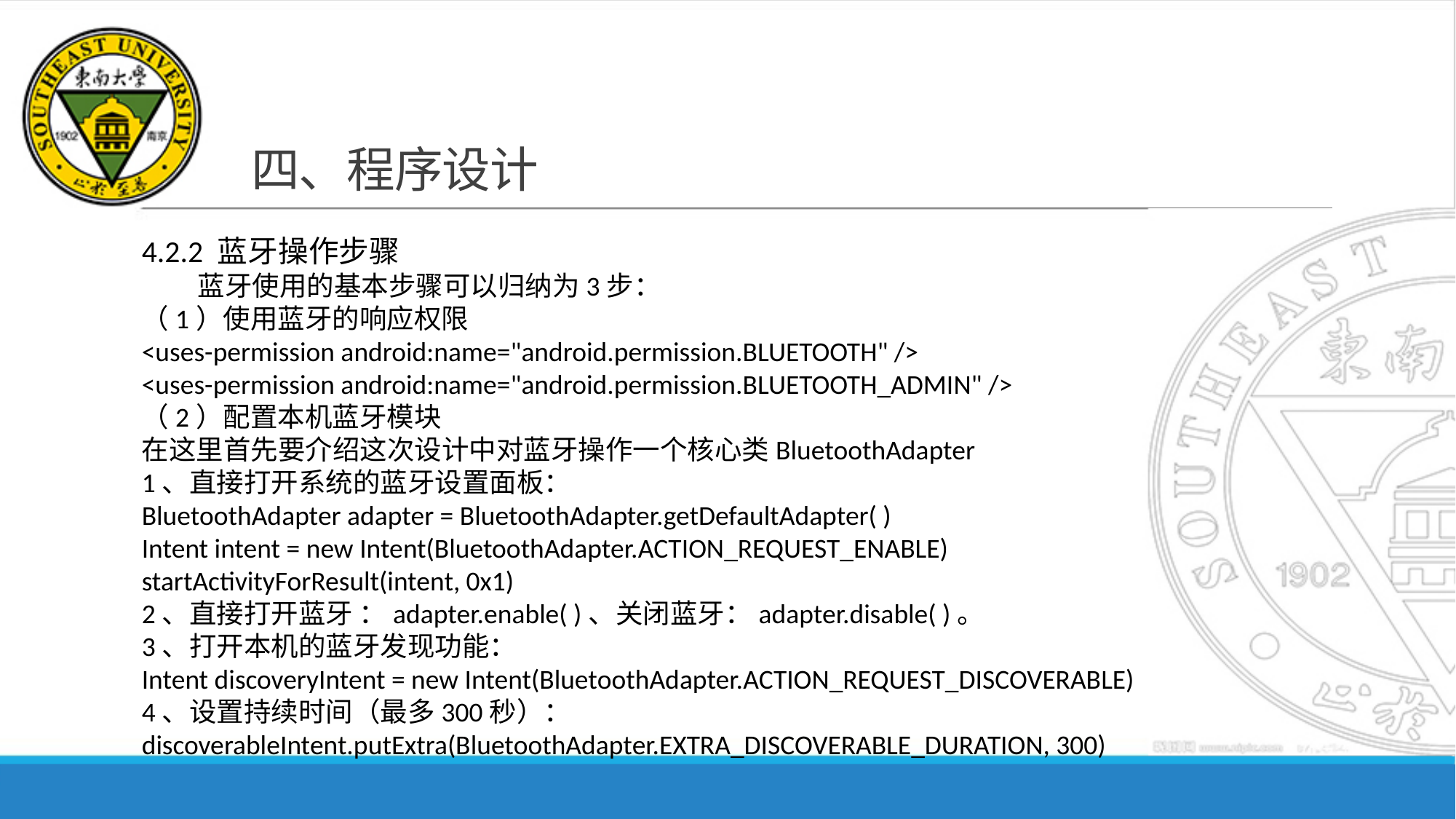

# 四、程序设计
4.2.2 蓝牙操作步骤
        蓝牙使用的基本步骤可以归纳为3步：
（1）使用蓝牙的响应权限
<uses-permission android:name="android.permission.BLUETOOTH" />
<uses-permission android:name="android.permission.BLUETOOTH_ADMIN" />
（2）配置本机蓝牙模块
在这里首先要介绍这次设计中对蓝牙操作一个核心类BluetoothAdapter
1、直接打开系统的蓝牙设置面板：
BluetoothAdapter adapter = BluetoothAdapter.getDefaultAdapter( )
Intent intent = new Intent(BluetoothAdapter.ACTION_REQUEST_ENABLE)
startActivityForResult(intent, 0x1)
2、直接打开蓝牙 ：adapter.enable( )、关闭蓝牙：adapter.disable( )。
3、打开本机的蓝牙发现功能：
Intent discoveryIntent = new Intent(BluetoothAdapter.ACTION_REQUEST_DISCOVERABLE)
4、设置持续时间（最多300秒）：
discoverableIntent.putExtra(BluetoothAdapter.EXTRA_DISCOVERABLE_DURATION, 300)